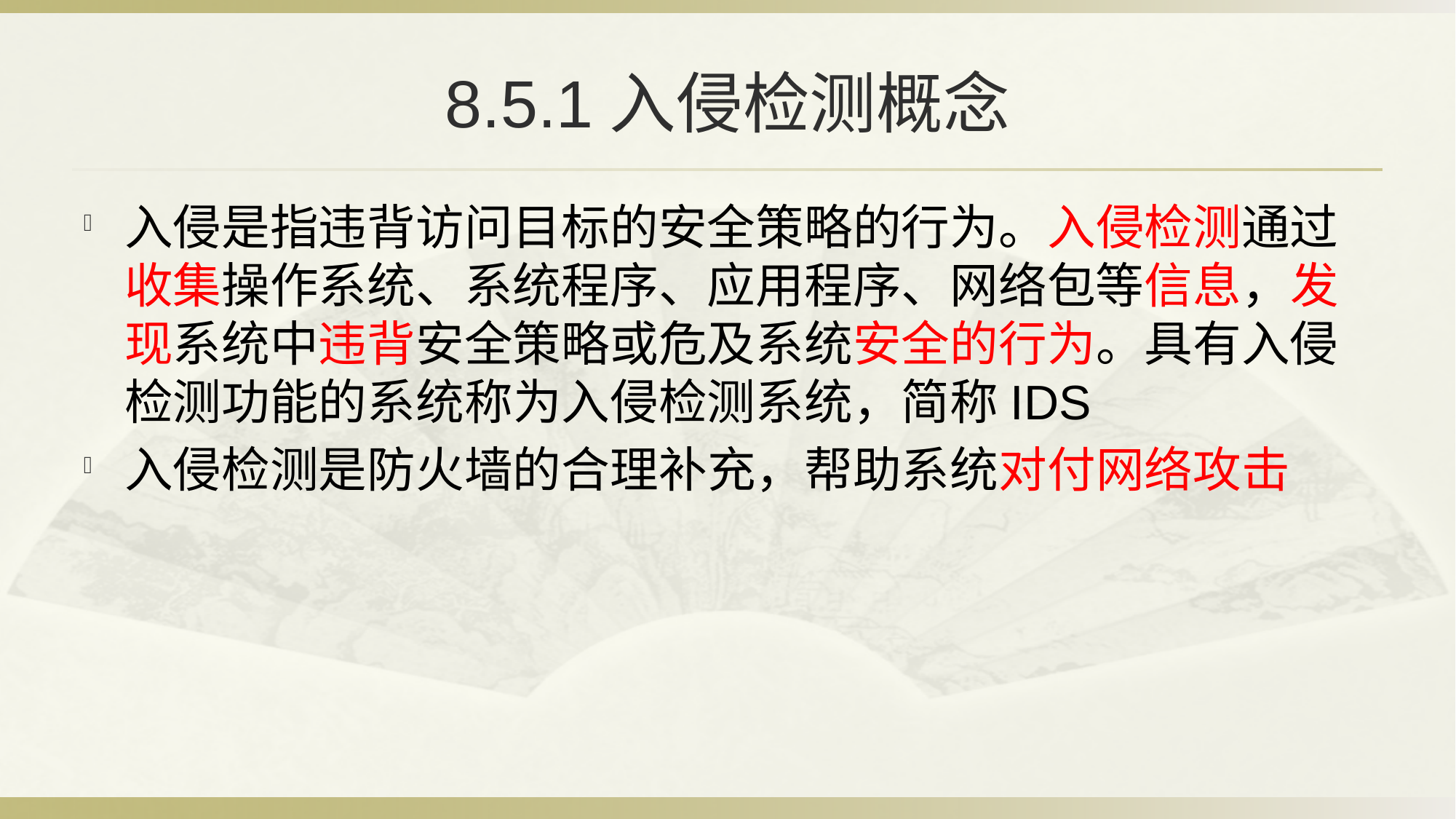

# 8.5.1入侵检测概念
入侵是指违背访问目标的安全策略的行为。入侵检测通过收集操作系统、系统程序、应用程序、网络包等信息，发现系统中违背安全策略或危及系统安全的行为。具有入侵检测功能的系统称为入侵检测系统，简称IDS
入侵检测是防火墙的合理补充，帮助系统对付网络攻击